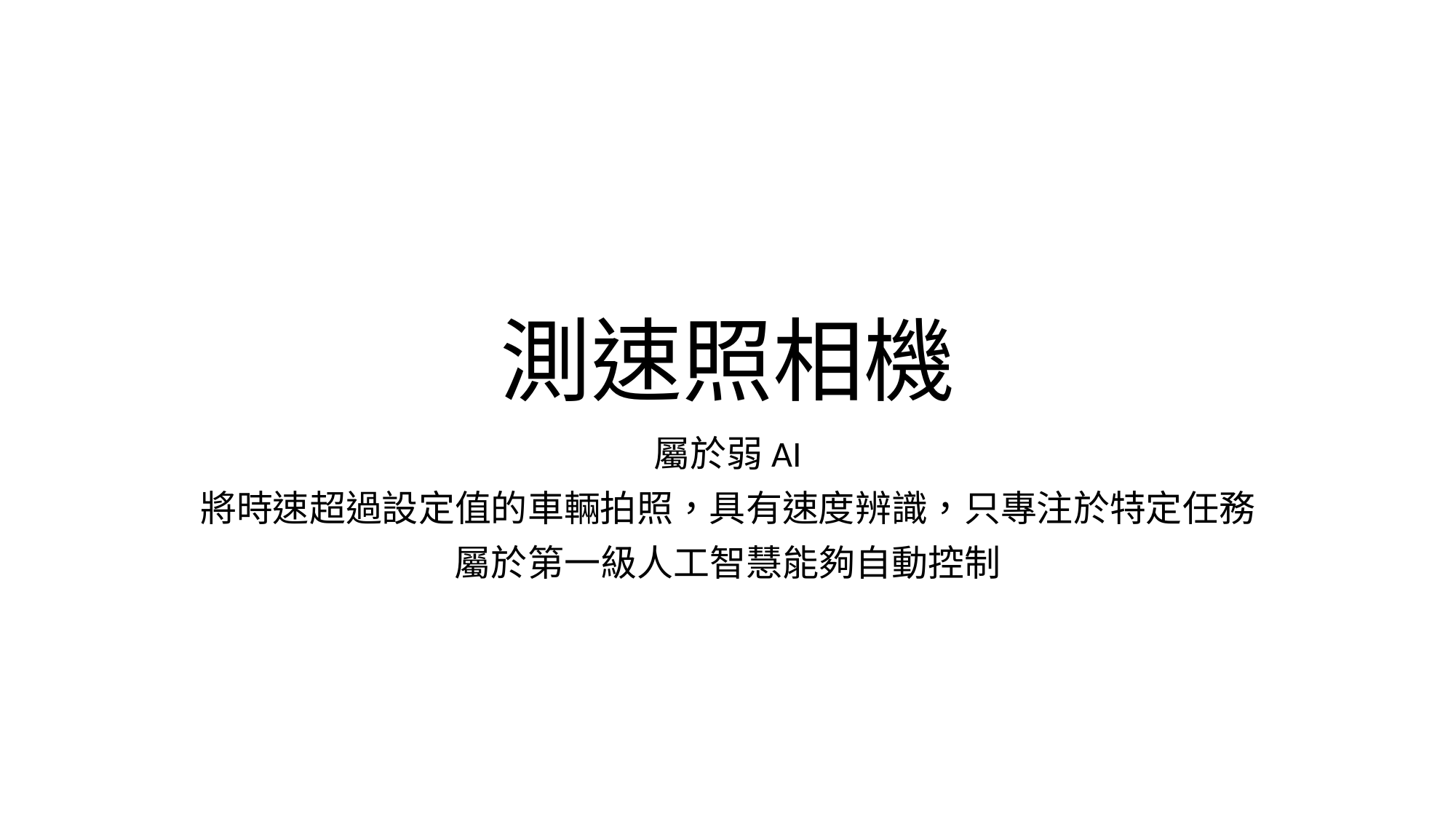

# 測速照相機
屬於弱AI
將時速超過設定值的車輛拍照，具有速度辨識，只專注於特定任務
屬於第一級人工智慧能夠自動控制